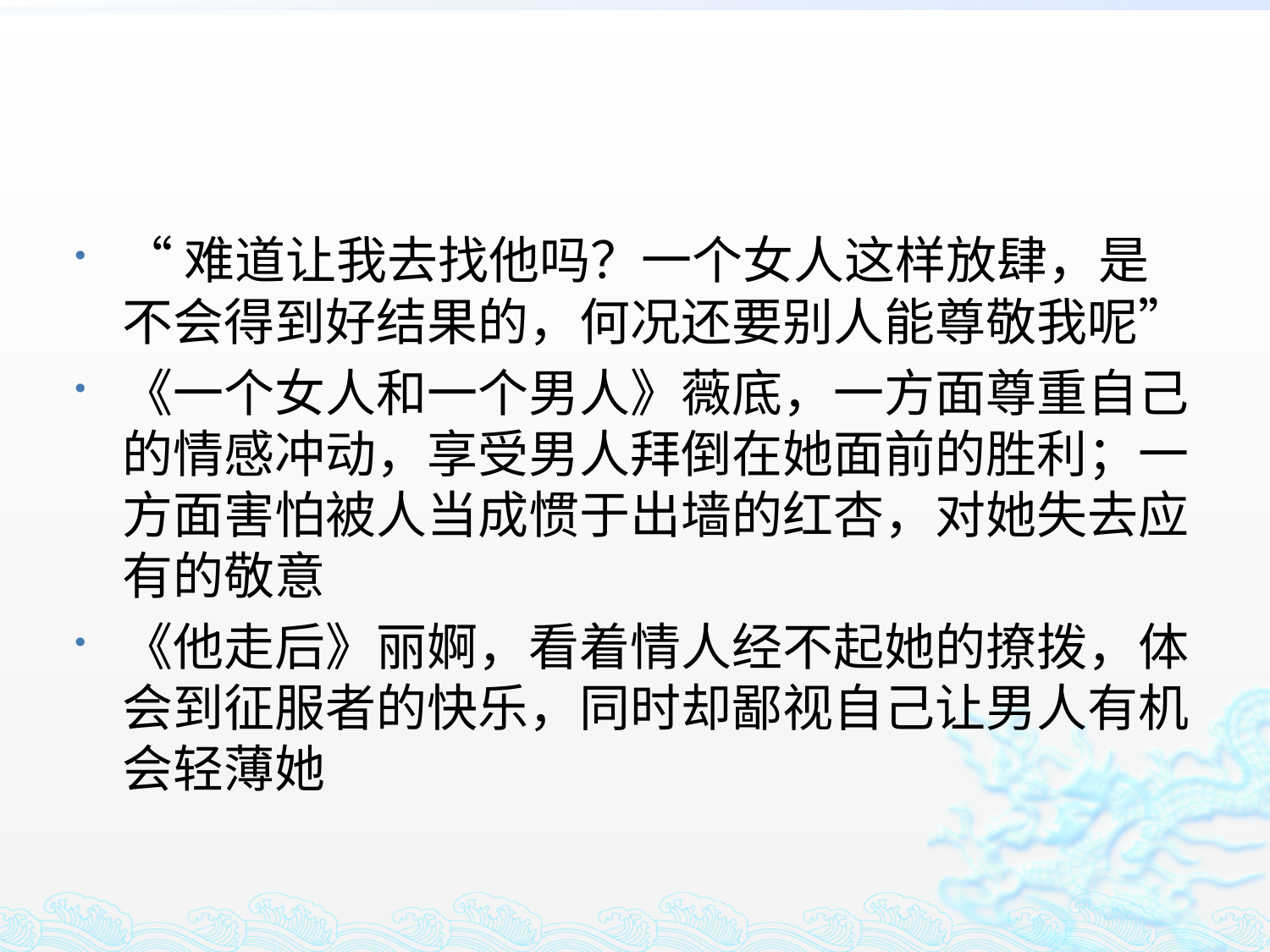

#
“难道让我去找他吗？一个女人这样放肆，是不会得到好结果的，何况还要别人能尊敬我呢”
《一个女人和一个男人》薇底，一方面尊重自己的情感冲动，享受男人拜倒在她面前的胜利；一方面害怕被人当成惯于出墙的红杏，对她失去应有的敬意
《他走后》丽婀，看着情人经不起她的撩拨，体会到征服者的快乐，同时却鄙视自己让男人有机会轻薄她